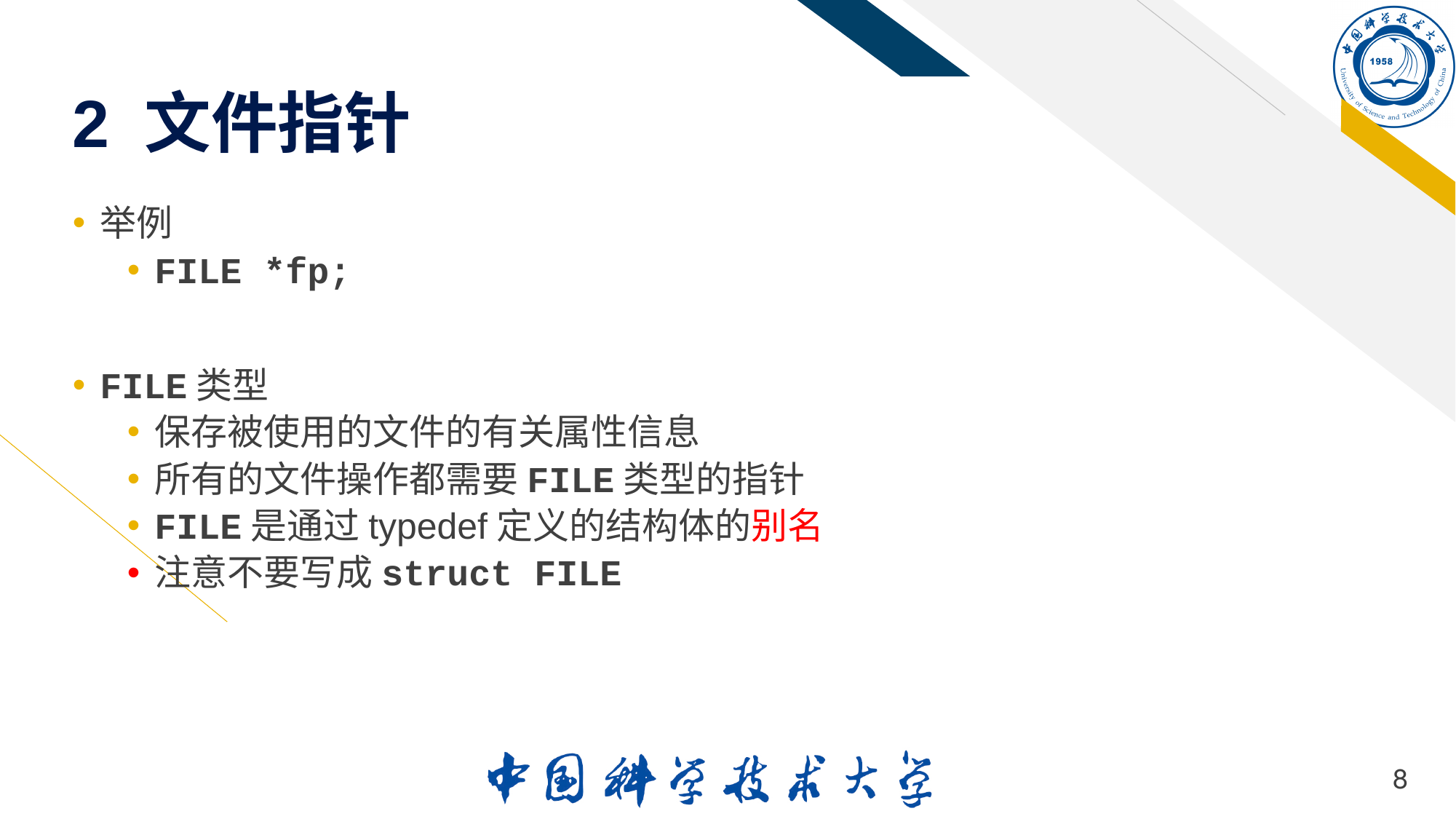

# 2 文件指针
举例
FILE *fp;

FILE类型
保存被使用的文件的有关属性信息
所有的文件操作都需要FILE类型的指针
FILE是通过typedef定义的结构体的别名
注意不要写成struct FILE

8